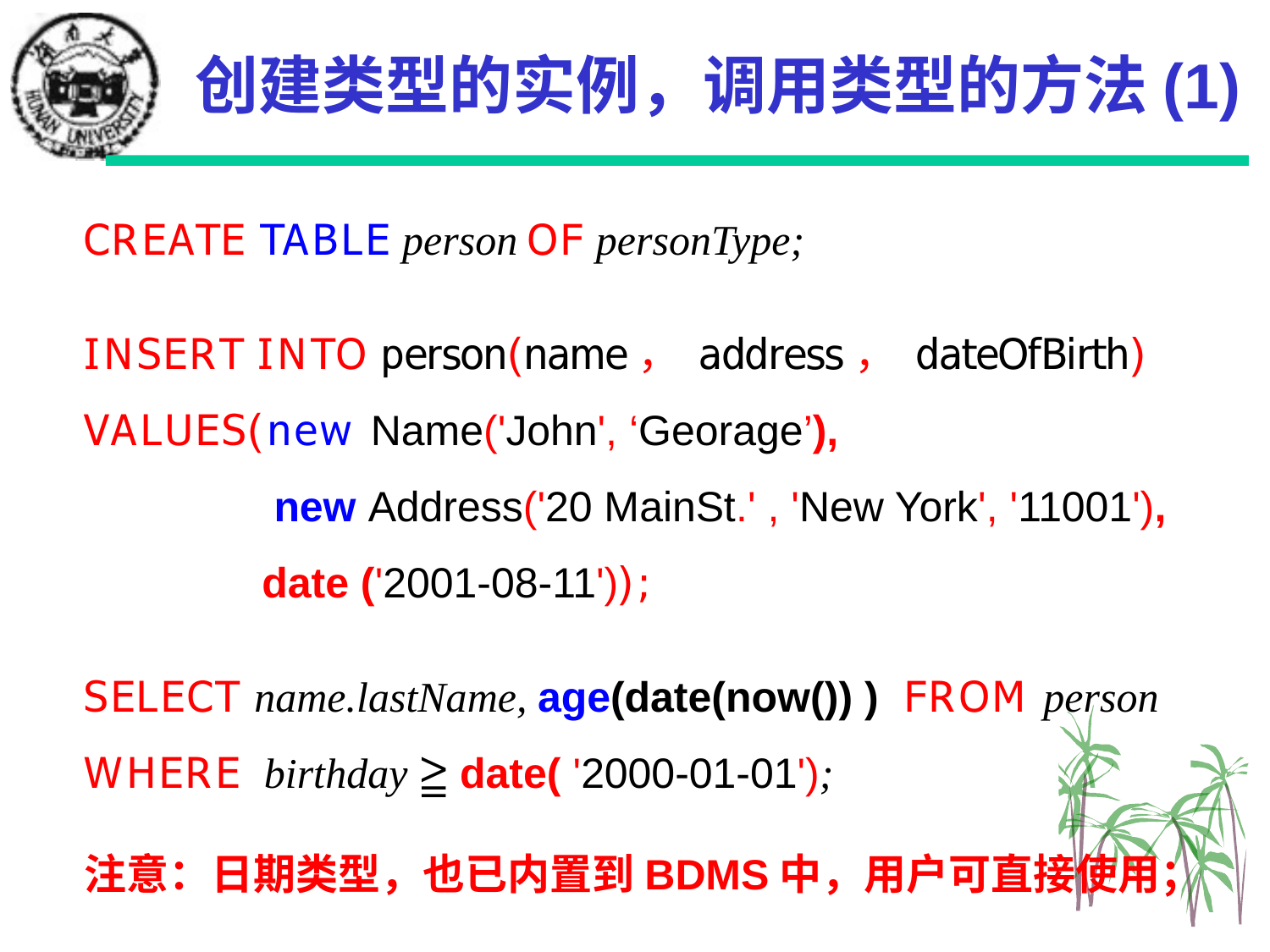

# 创建类型的实例，调用类型的方法(1)
CREATE TABLE person OF personType;

INSERT INTO person(name， address， dateOfBirth)
VALUES(new Name('John', ‘Georage’),
                new Address('20 MainSt.' , 'New York', '11001'),
               date ('2001-08-11'));

SELECT name.lastName, age(date(now()) )  FROM person WHERE  birthday ≧ date( '2000-01-01');

注意：日期类型，也已内置到BDMS中，用户可直接使用；